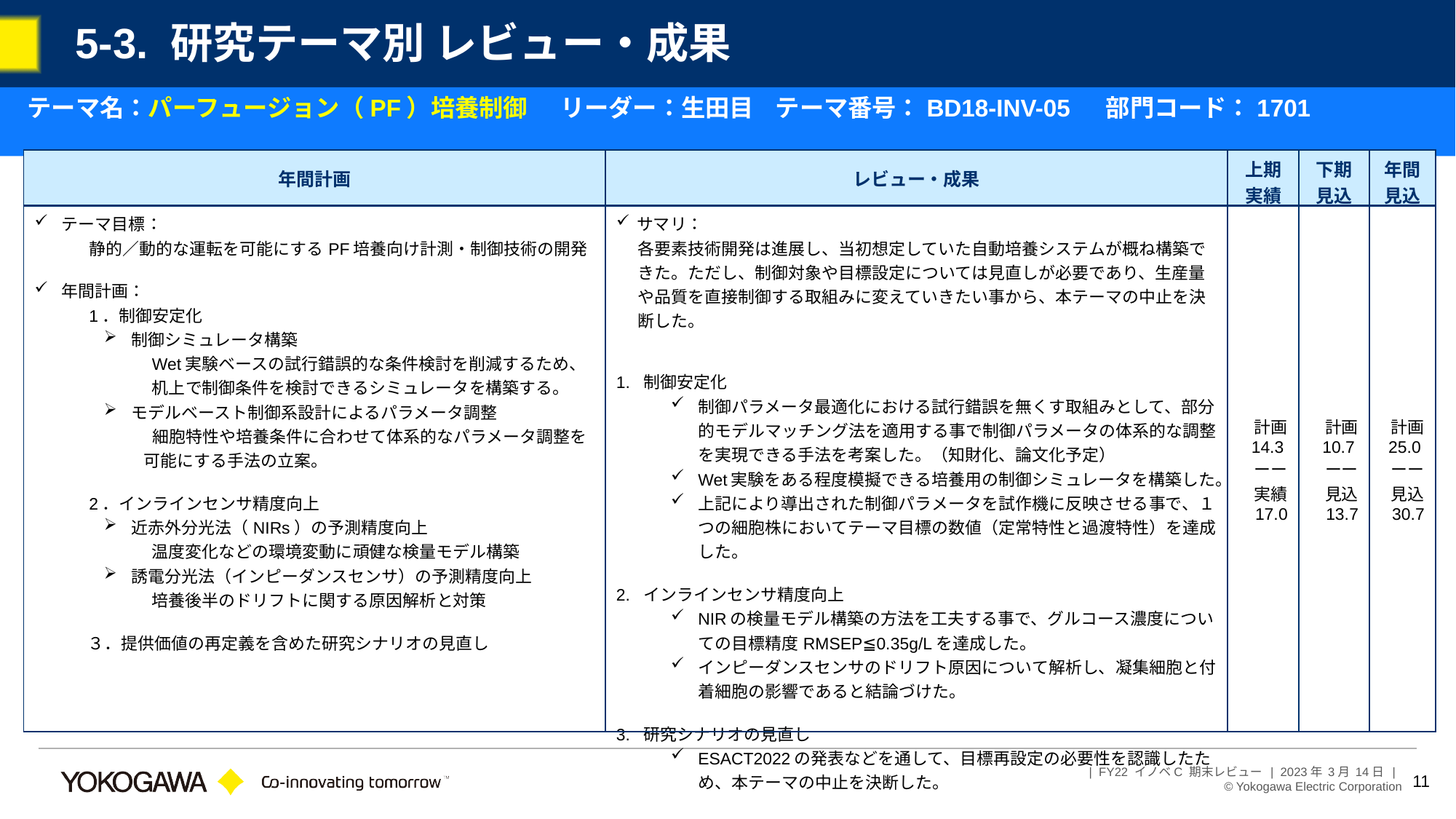

# 5-3. 研究テーマ別 レビュー・成果
  テーマ名：パーフュージョン（PF）培養制御      リーダー：生田目    テーマ番号：BD18-INV-05　 部門コード：1701
| 年間計画 | レビュー・成果 | 上期 実績 | 下期 見込 | 年間 見込 |
| --- | --- | --- | --- | --- |
| テーマ目標： 静的／動的な運転を可能にするPF培養向け計測・制御技術の開発 年間計画： 1．制御安定化 制御シミュレータ構築 Wet実験ベースの試行錯誤的な条件検討を削減するため、机上で制御条件を検討できるシミュレータを構築する。 モデルベースト制御系設計によるパラメータ調整 細胞特性や培養条件に合わせて体系的なパラメータ調整を可能にする手法の立案。 2．インラインセンサ精度向上 近赤外分光法（NIRs）の予測精度向上 温度変化などの環境変動に頑健な検量モデル構築 誘電分光法（インピーダンスセンサ）の予測精度向上 培養後半のドリフトに関する原因解析と対策 ３．提供価値の再定義を含めた研究シナリオの見直し | サマリ： 各要素技術開発は進展し、当初想定していた自動培養システムが概ね構築できた。ただし、制御対象や目標設定については見直しが必要であり、生産量や品質を直接制御する取組みに変えていきたい事から、本テーマの中止を決断した。 制御安定化 制御パラメータ最適化における試行錯誤を無くす取組みとして、部分的モデルマッチング法を適用する事で制御パラメータの体系的な調整を実現できる手法を考案した。（知財化、論文化予定） Wet実験をある程度模擬できる培養用の制御シミュレータを構築した。 上記により導出された制御パラメータを試作機に反映させる事で、１つの細胞株においてテーマ目標の数値（定常特性と過渡特性）を達成した。 インラインセンサ精度向上 NIRの検量モデル構築の方法を工夫する事で、グルコース濃度についての目標精度RMSEP≦0.35g/Lを達成した。 インピーダンスセンサのドリフト原因について解析し、凝集細胞と付着細胞の影響であると結論づけた。 研究シナリオの見直し ESACT2022の発表などを通して、目標再設定の必要性を認識したため、本テーマの中止を決断した。 | 計画 14.3ーー 実績 17.0 | 計画 10.7ーー 見込 13.7 | 計画 25.0ーー 見込 30.7 |
11